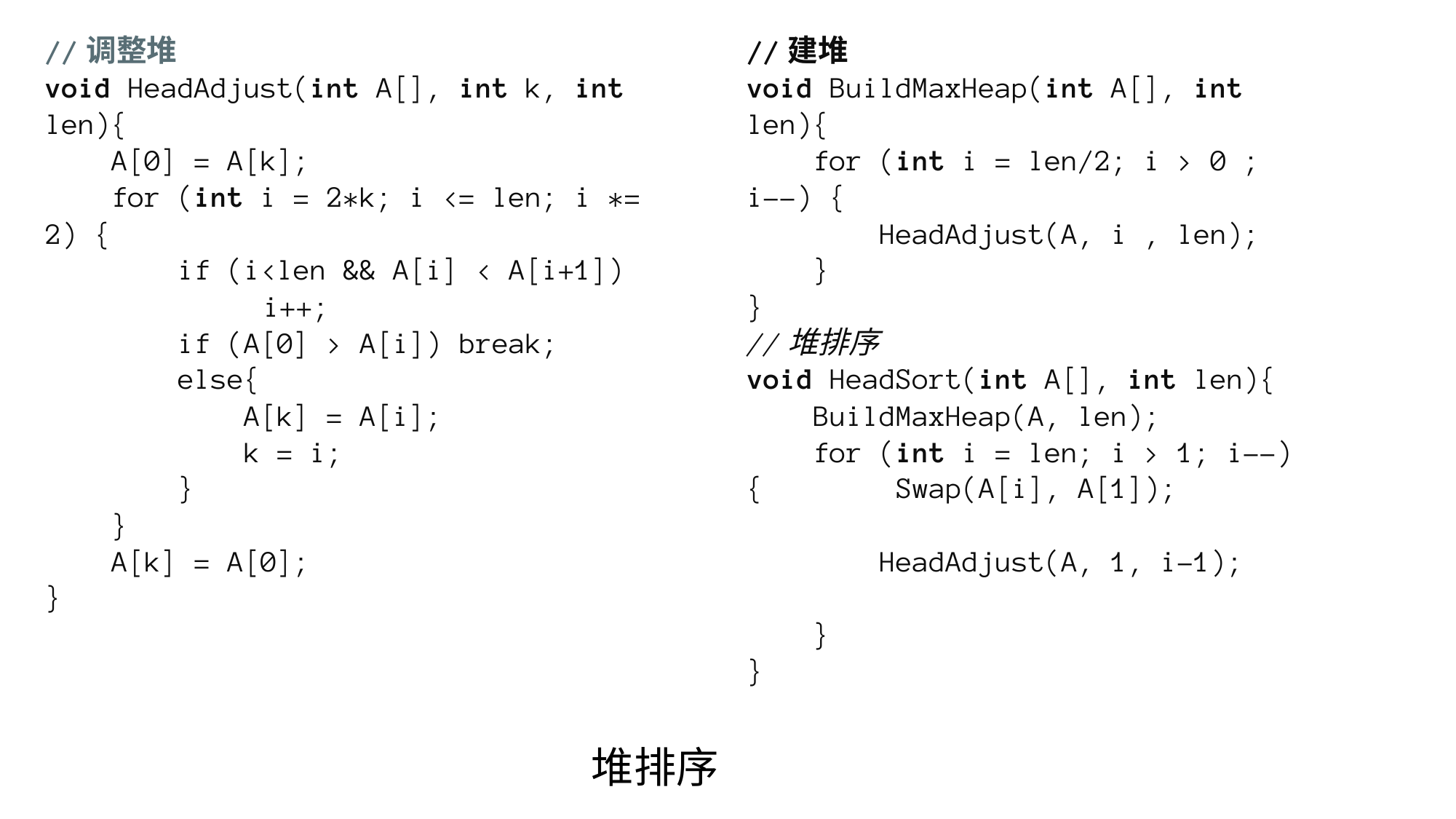

//调整堆
void HeadAdjust(int A[], int k, int len){
    A[0] = A[k];
    for (int i = 2*k; i <= len; i *= 2) {
        if (i<len && A[i] < A[i+1]) 	 	i++;
        if (A[0] > A[i]) break;
        else{
            A[k] = A[i];
            k = i;
        }
    }
    A[k] = A[0];
}

//建堆
void BuildMaxHeap(int A[], int len){
    for (int i = len/2; i > 0 ; i--) {
        HeadAdjust(A, i , len);
    }
}
//堆排序
void HeadSort(int A[], int len){
    BuildMaxHeap(A, len);
    for (int i = len; i > 1; i--) {        Swap(A[i], A[1]);
        HeadAdjust(A, 1, i-1);
    }
}

堆排序